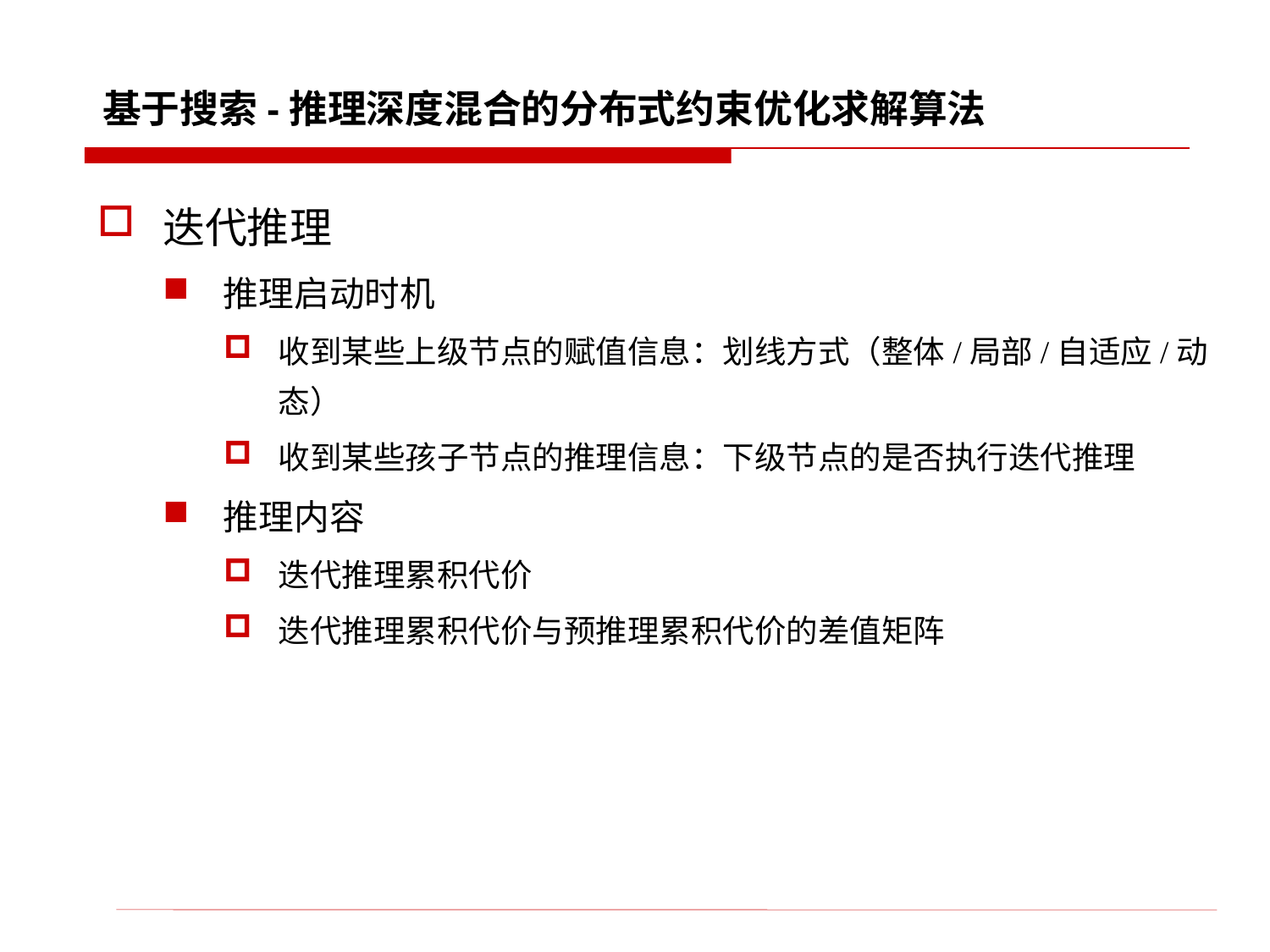

# 基于搜索-推理深度混合的分布式约束优化求解算法

迭代推理
推理启动时机
收到某些上级节点的赋值信息：划线方式（整体/局部/自适应/动态）
收到某些孩子节点的推理信息：下级节点的是否执行迭代推理
推理内容
迭代推理累积代价
迭代推理累积代价与预推理累积代价的差值矩阵